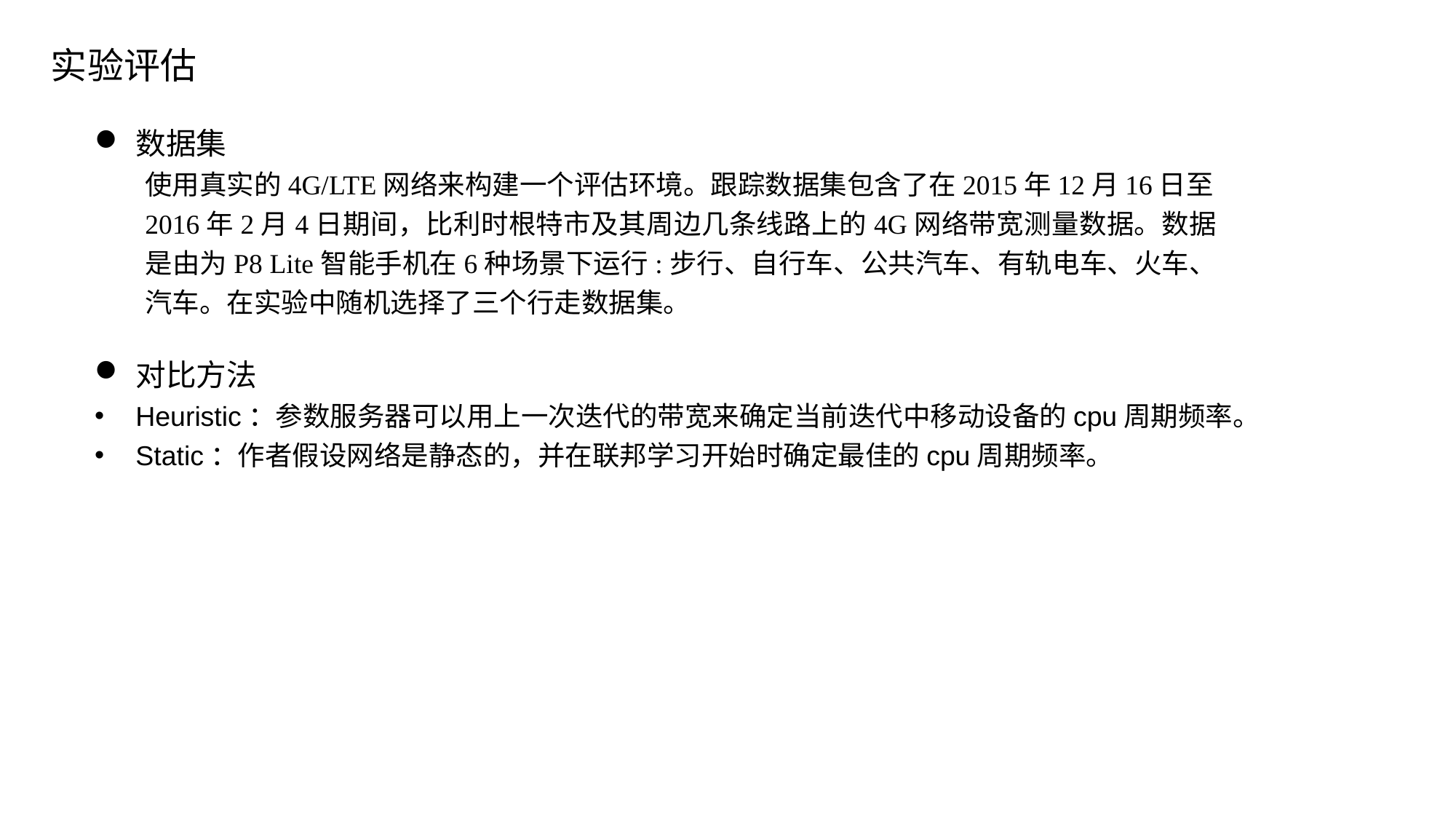

实验评估
数据集
使用真实的4G/LTE网络来构建一个评估环境。跟踪数据集包含了在2015年12月16日至2016年2月4日期间，比利时根特市及其周边几条线路上的4G网络带宽测量数据。数据是由为P8 Lite智能手机在6种场景下运行:步行、自行车、公共汽车、有轨电车、火车、汽车。在实验中随机选择了三个行走数据集。
对比方法
Heuristic：参数服务器可以用上一次迭代的带宽来确定当前迭代中移动设备的cpu周期频率。
Static：作者假设网络是静态的，并在联邦学习开始时确定最佳的cpu周期频率。